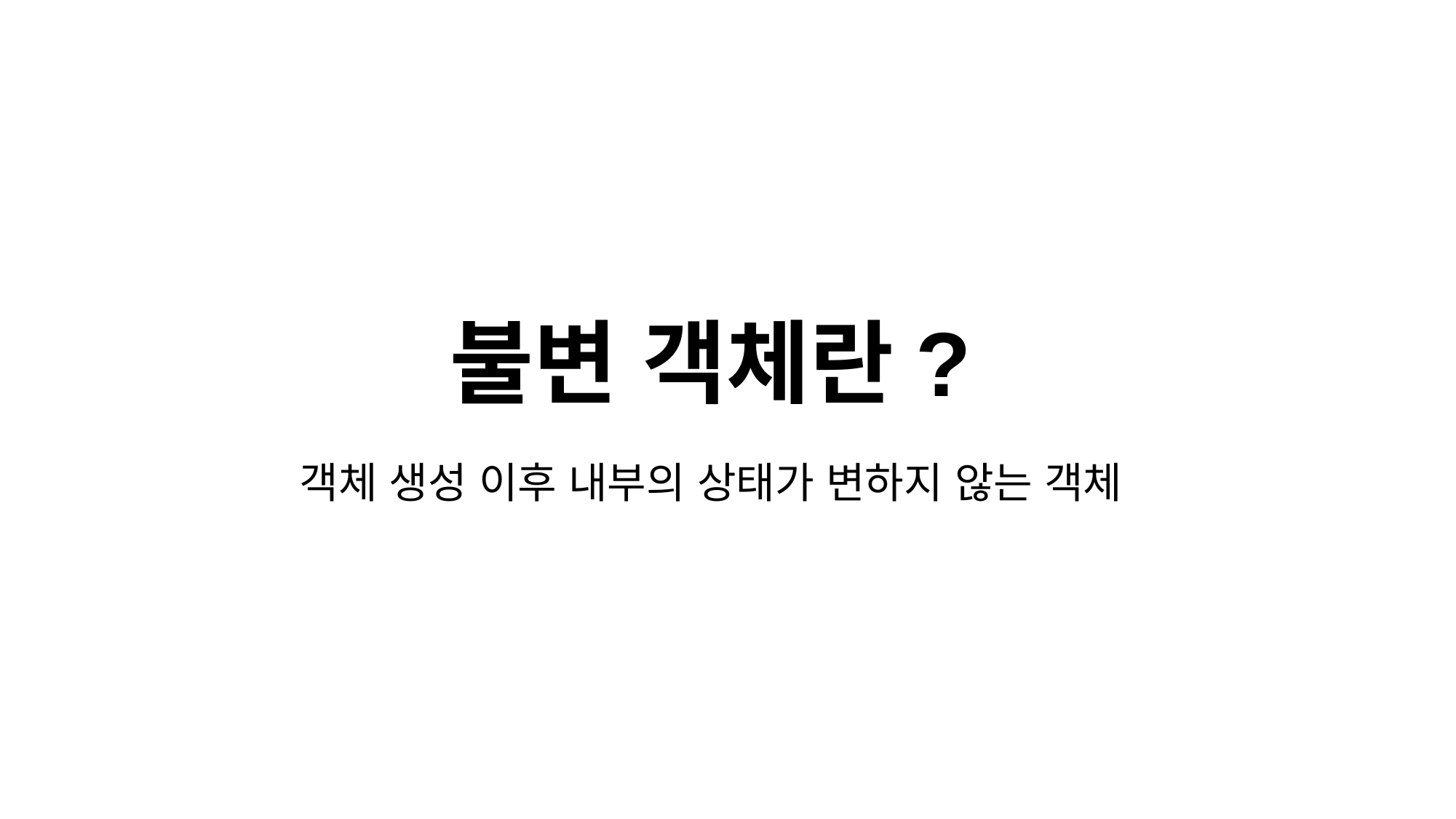

# 불변 객체란?
객체 생성 이후 내부의 상태가 변하지 않는 객체